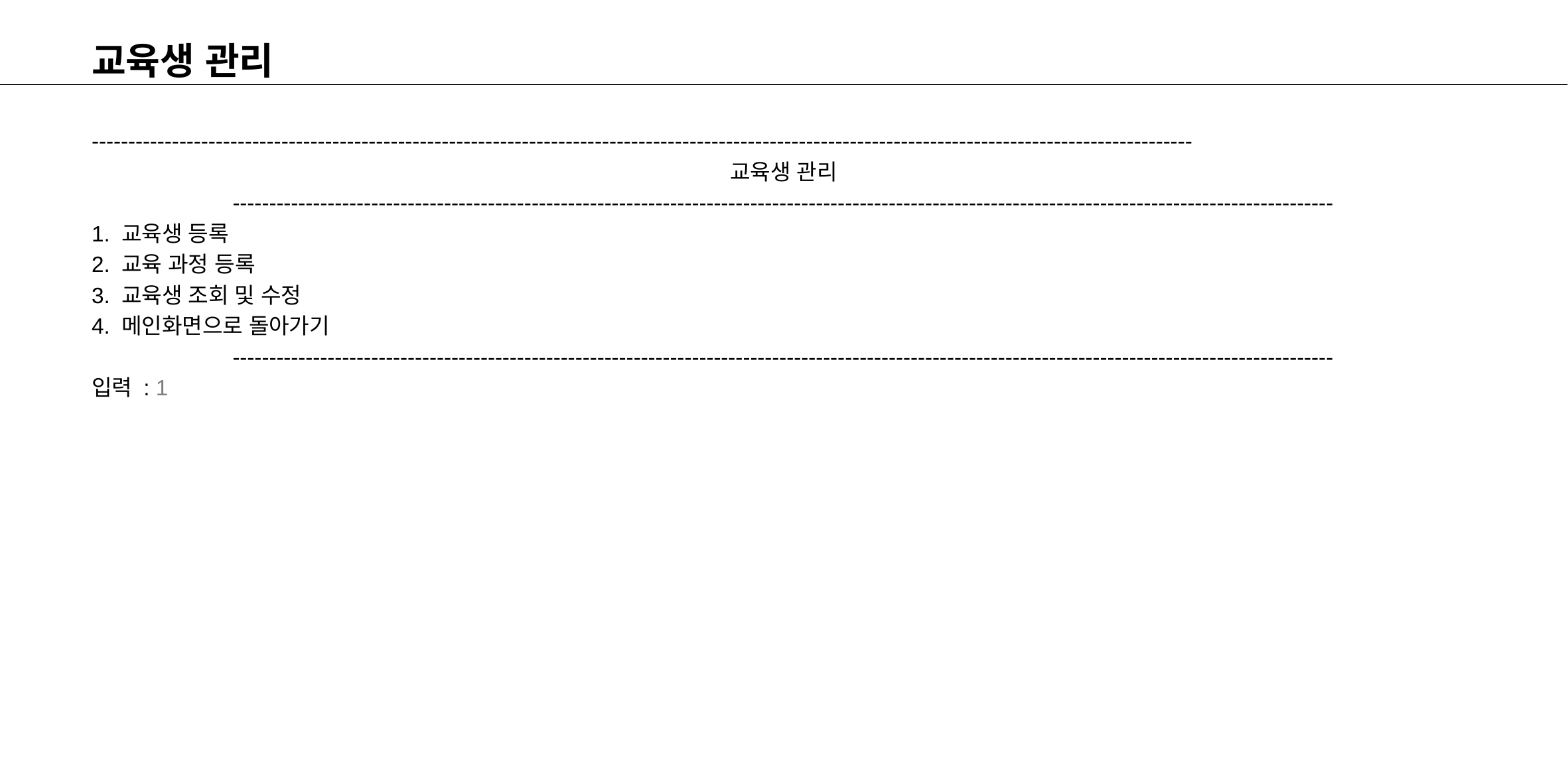

# 교육생 관리
-------------------------------------------------------------------------------------------------------------------------------------------------------
교육생 관리
-------------------------------------------------------------------------------------------------------------------------------------------------------
1. 교육생 등록
2. 교육 과정 등록
3. 교육생 조회 및 수정
4. 메인화면으로 돌아가기
-------------------------------------------------------------------------------------------------------------------------------------------------------
입력 : 1